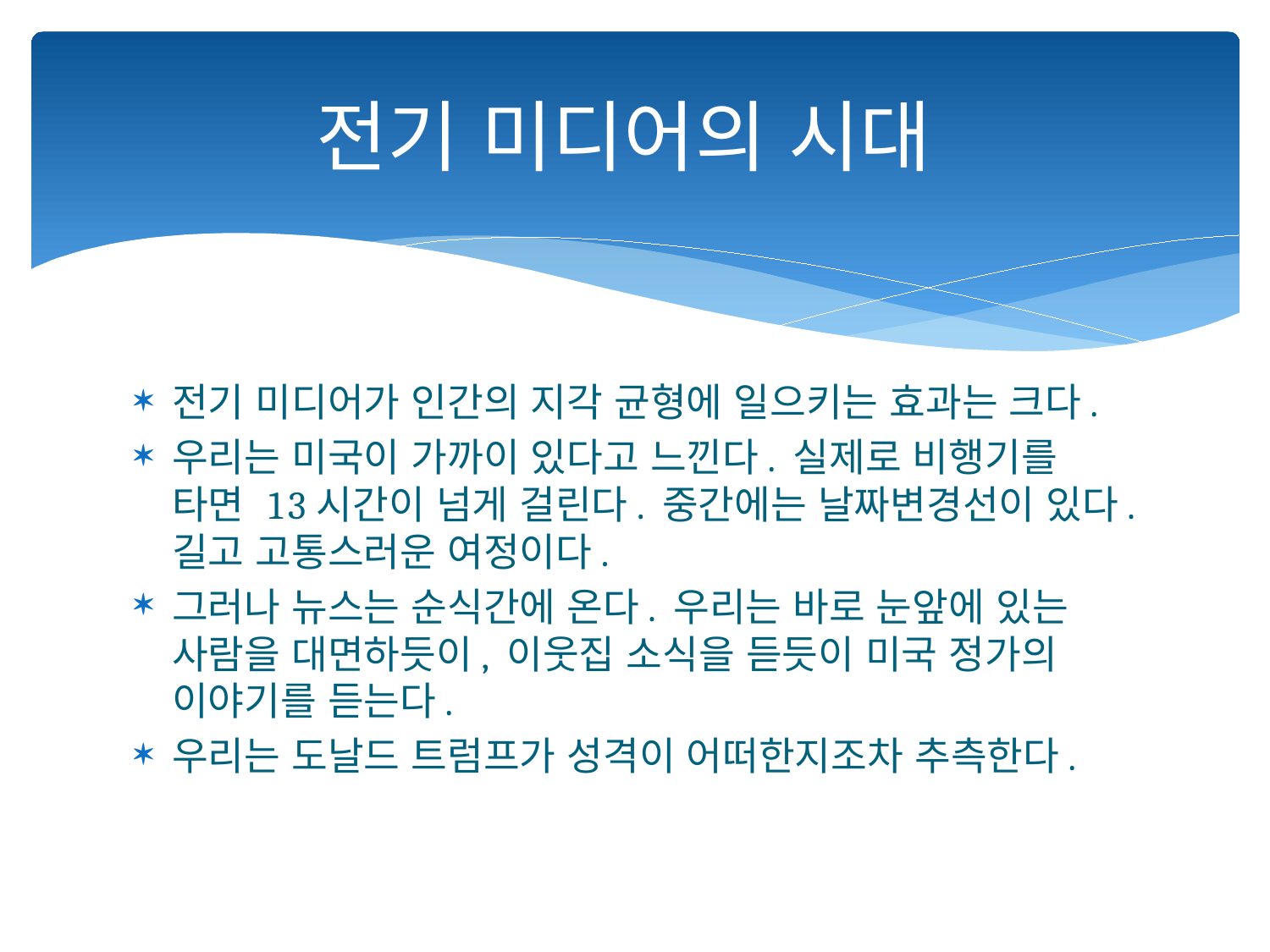

# 전기 미디어의 시대
전기 미디어가 인간의 지각 균형에 일으키는 효과는 크다.
우리는 미국이 가까이 있다고 느낀다. 실제로 비행기를 타면 13시간이 넘게 걸린다. 중간에는 날짜변경선이 있다. 길고 고통스러운 여정이다.
그러나 뉴스는 순식간에 온다. 우리는 바로 눈앞에 있는 사람을 대면하듯이, 이웃집 소식을 듣듯이 미국 정가의 이야기를 듣는다.
우리는 도날드 트럼프가 성격이 어떠한지조차 추측한다.